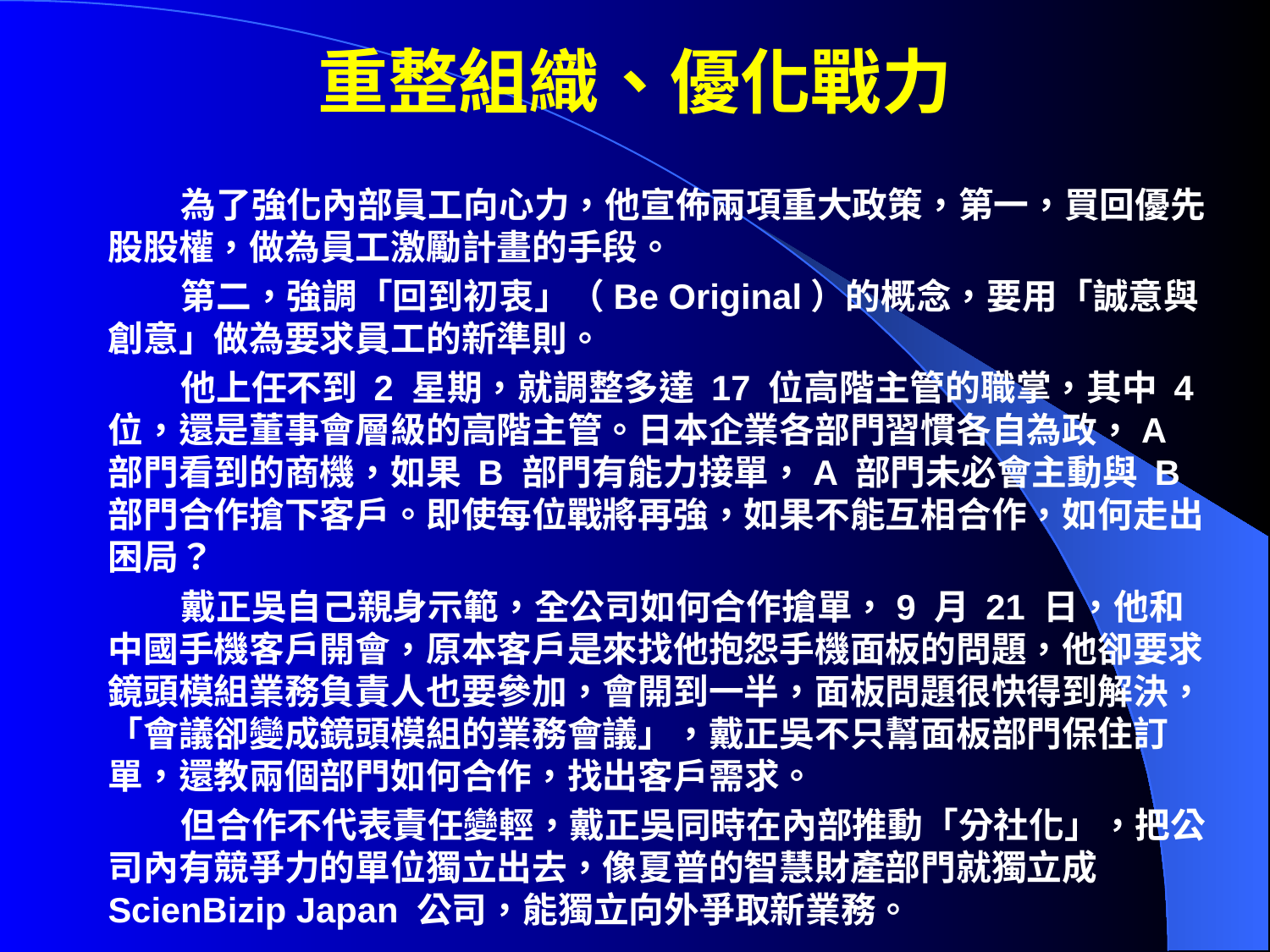

# 重整組織、優化戰力
        為了強化內部員工向心力，他宣佈兩項重大政策，第一，買回優先股股權，做為員工激勵計畫的手段。
        第二，強調「回到初衷」（Be Original）的概念，要用「誠意與創意」做為要求員工的新準則。
        他上任不到 2 星期，就調整多達 17 位高階主管的職掌，其中 4 位，還是董事會層級的高階主管。日本企業各部門習慣各自為政，A 部門看到的商機，如果 B 部門有能力接單，A 部門未必會主動與 B 部門合作搶下客戶。即使每位戰將再強，如果不能互相合作，如何走出困局？
        戴正吳自己親身示範，全公司如何合作搶單，9 月 21 日，他和中國手機客戶開會，原本客戶是來找他抱怨手機面板的問題，他卻要求鏡頭模組業務負責人也要參加，會開到一半，面板問題很快得到解決，「會議卻變成鏡頭模組的業務會議」，戴正吳不只幫面板部門保住訂單，還教兩個部門如何合作，找出客戶需求。
        但合作不代表責任變輕，戴正吳同時在內部推動「分社化」，把公司內有競爭力的單位獨立出去，像夏普的智慧財產部門就獨立成 ScienBizip Japan 公司，能獨立向外爭取新業務。